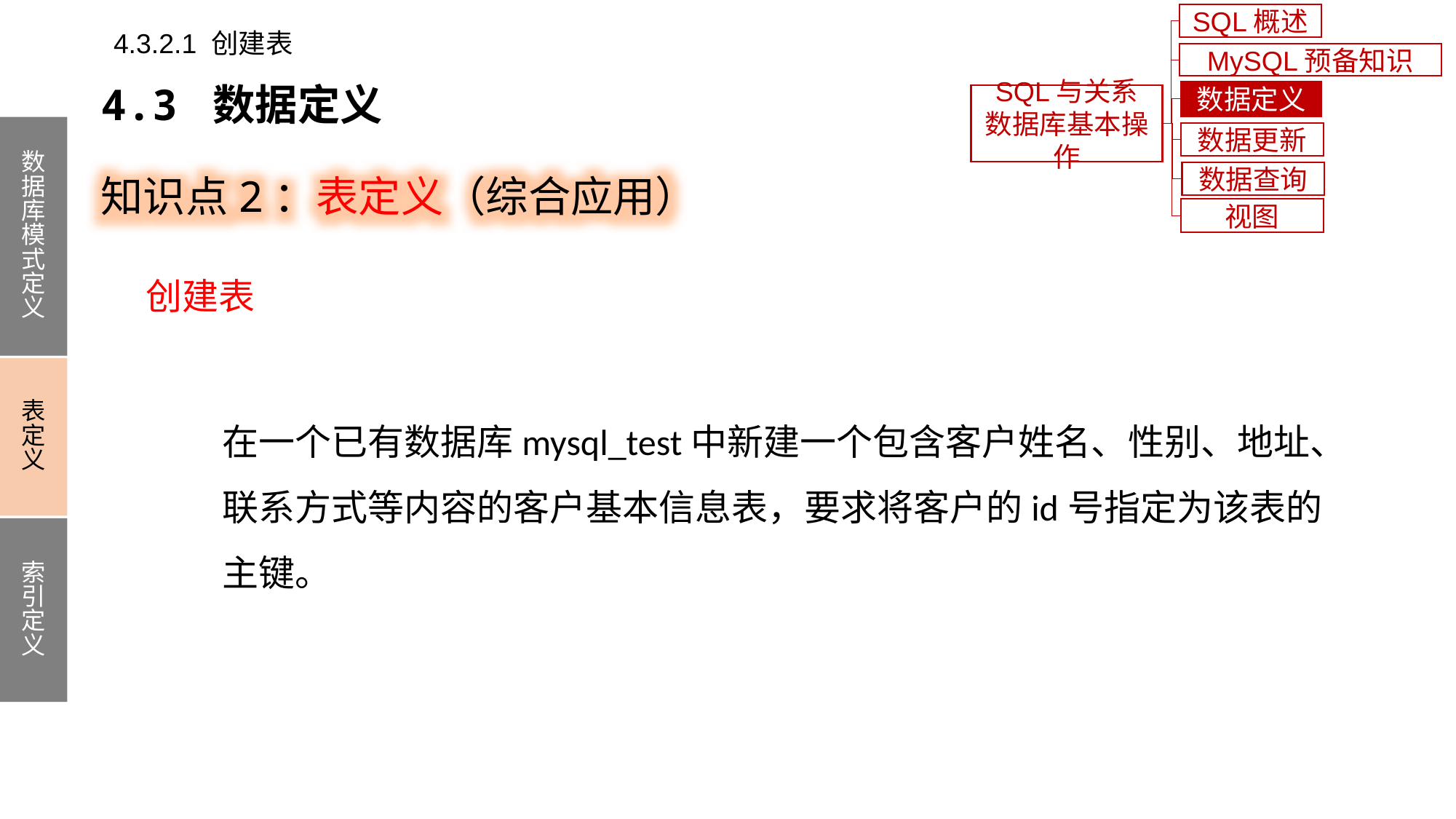

SQL概述
4.3.2.1 创建表
MySQL预备知识
4.3 数据定义
数据定义
SQL与关系数据库基本操作
数据库模式定义
表定义
索引定义
数据更新
知识点2：表定义（综合应用）
数据查询
视图
创建表
在一个已有数据库mysql_test中新建一个包含客户姓名、性别、地址、
联系方式等内容的客户基本信息表，要求将客户的id号指定为该表的
主键。